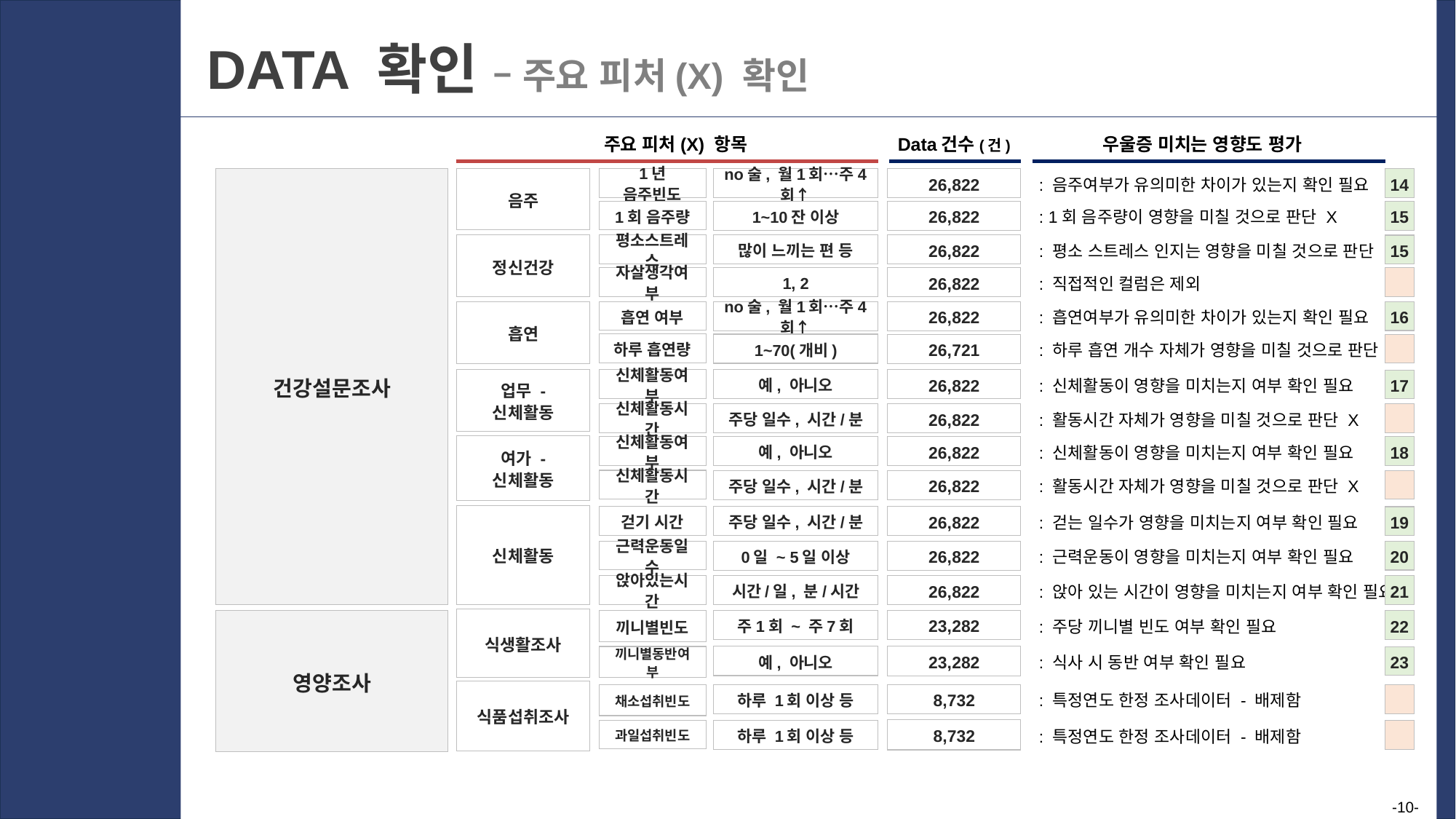

02
DATA 확인 – 주요 피처(X) 확인
주요 피처(X) 항목
Data건수(건)
우울증 미치는 영향도 평가
건강설문조사
1년 음주빈도
no술, 월1회…주4회↑
음주
26,822
14
: 음주여부가 유의미한 차이가 있는지 확인 필요
1회 음주량
1~10잔 이상
26,822
15
: 1회 음주량이 영향을 미칠 것으로 판단 X
평소스트레스
많이 느끼는 편 등
26,822
정신건강
15
: 평소 스트레스 인지는 영향을 미칠 것으로 판단
자살생각여부
1, 2
26,822

: 직접적인 컬럼은 제외
흡연
흡연 여부
no술, 월1회…주4회↑
26,822
16
: 흡연여부가 유의미한 차이가 있는지 확인 필요
하루 흡연량
1~70(개비)
26,721

: 하루 흡연 개수 자체가 영향을 미칠 것으로 판단 X
업무 - 신체활동
신체활동여부
예, 아니오
26,822
17
: 신체활동이 영향을 미치는지 여부 확인 필요
신체활동시간
주당 일수, 시간/분
26,822

: 활동시간 자체가 영향을 미칠 것으로 판단 X
여가 - 신체활동
신체활동여부
예, 아니오
26,822
18
: 신체활동이 영향을 미치는지 여부 확인 필요
신체활동시간
주당 일수, 시간/분
26,822

: 활동시간 자체가 영향을 미칠 것으로 판단 X
신체활동
걷기 시간
주당 일수, 시간/분
26,822
19
: 걷는 일수가 영향을 미치는지 여부 확인 필요
근력운동일수
0일 ~ 5일 이상
26,822
20
: 근력운동이 영향을 미치는지 여부 확인 필요
앉아있는시간
시간/일, 분/시간
26,822
21
: 앉아 있는 시간이 영향을 미치는지 여부 확인 필요
식생활조사
주1회 ~ 주7회
영양조사
23,282
끼니별빈도
22
: 주당 끼니별 빈도 여부 확인 필요
예, 아니오
끼니별동반여부
23,282
23
: 식사 시 동반 여부 확인 필요
식품섭취조사
하루 1회 이상 등
채소섭취빈도
8,732

: 특정연도 한정 조사데이터 - 배제함
8,732
하루 1회 이상 등
과일섭취빈도

: 특정연도 한정 조사데이터 - 배제함